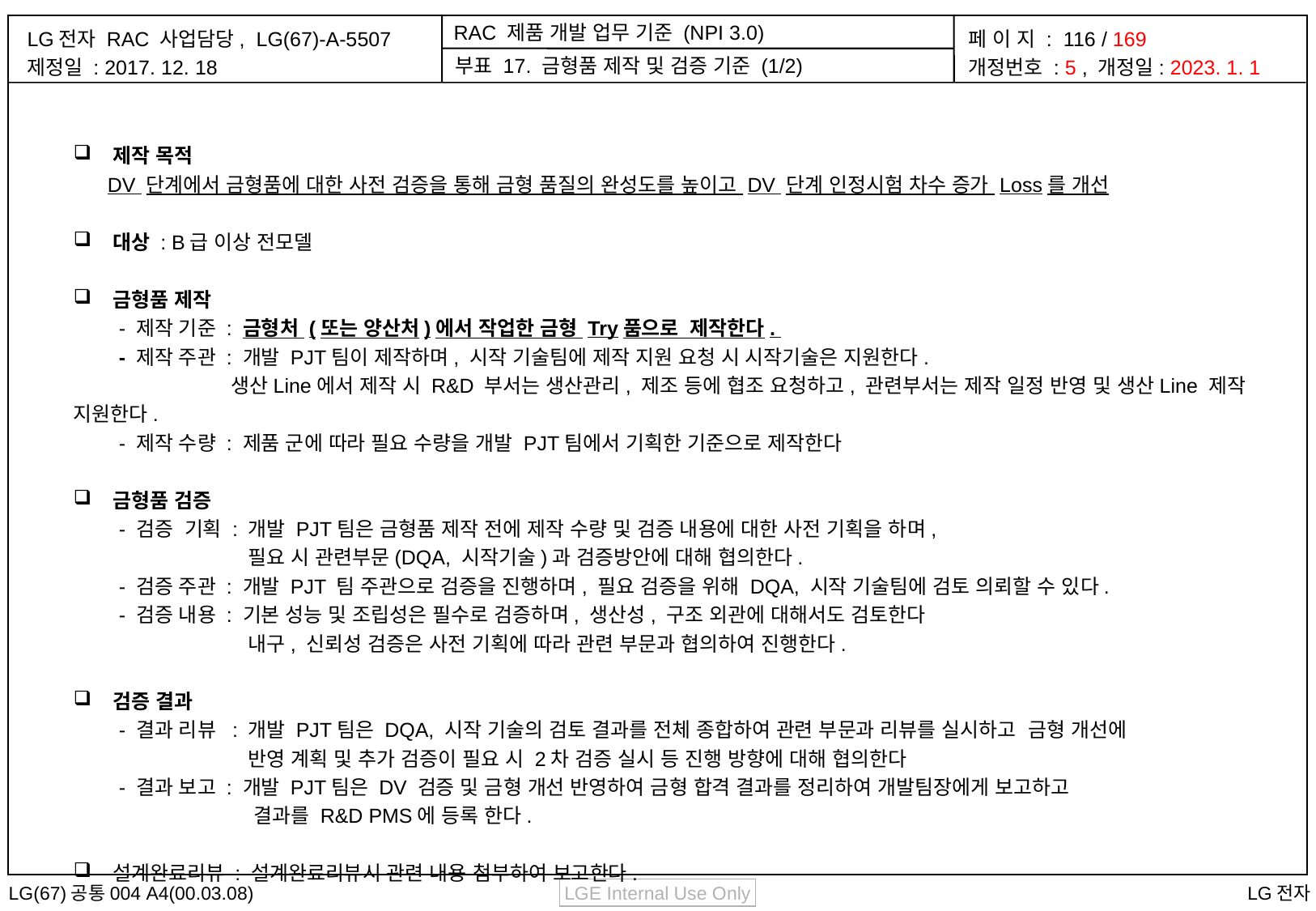

부표 17. 금형품 제작 및 검증 기준 (1/2)
 제작 목적
      DV 단계에서 금형품에 대한 사전 검증을 통해 금형 품질의 완성도를 높이고 DV 단계 인정시험 차수 증가 Loss를 개선

 대상 : B급 이상 전모델

 금형품 제작
        - 제작 기준 : 금형처 (또는 양산처)에서 작업한 금형 Try품으로  제작한다.
        - 제작 주관 : 개발 PJT팀이 제작하며, 시작 기술팀에 제작 지원 요청 시 시작기술은 지원한다.
                           생산Line에서 제작 시 R&D 부서는 생산관리, 제조 등에 협조 요청하고, 관련부서는 제작 일정 반영 및 생산Line 제작 지원한다.
        - 제작 수량 : 제품 군에 따라 필요 수량을 개발 PJT팀에서 기획한 기준으로 제작한다

 금형품 검증
        - 검증  기획 : 개발 PJT팀은 금형품 제작 전에 제작 수량 및 검증 내용에 대한 사전 기획을 하며,
                              필요 시 관련부문(DQA, 시작기술)과 검증방안에 대해 협의한다.
        - 검증 주관 : 개발 PJT 팀 주관으로 검증을 진행하며, 필요 검증을 위해 DQA, 시작 기술팀에 검토 의뢰할 수 있다.
        - 검증 내용 : 기본 성능 및 조립성은 필수로 검증하며, 생산성, 구조 외관에 대해서도 검토한다
                              내구, 신뢰성 검증은 사전 기획에 따라 관련 부문과 협의하여 진행한다.

 검증 결과
        - 결과 리뷰  : 개발 PJT팀은 DQA, 시작 기술의 검토 결과를 전체 종합하여 관련 부문과 리뷰를 실시하고  금형 개선에
                              반영 계획 및 추가 검증이 필요 시 2차 검증 실시 등 진행 방향에 대해 협의한다
        - 결과 보고 : 개발 PJT팀은 DV 검증 및 금형 개선 반영하여 금형 합격 결과를 정리하여 개발팀장에게 보고하고
                               결과를 R&D PMS에 등록 한다.

 설계완료리뷰 : 설계완료리뷰시 관련 내용 첨부하여 보고한다.